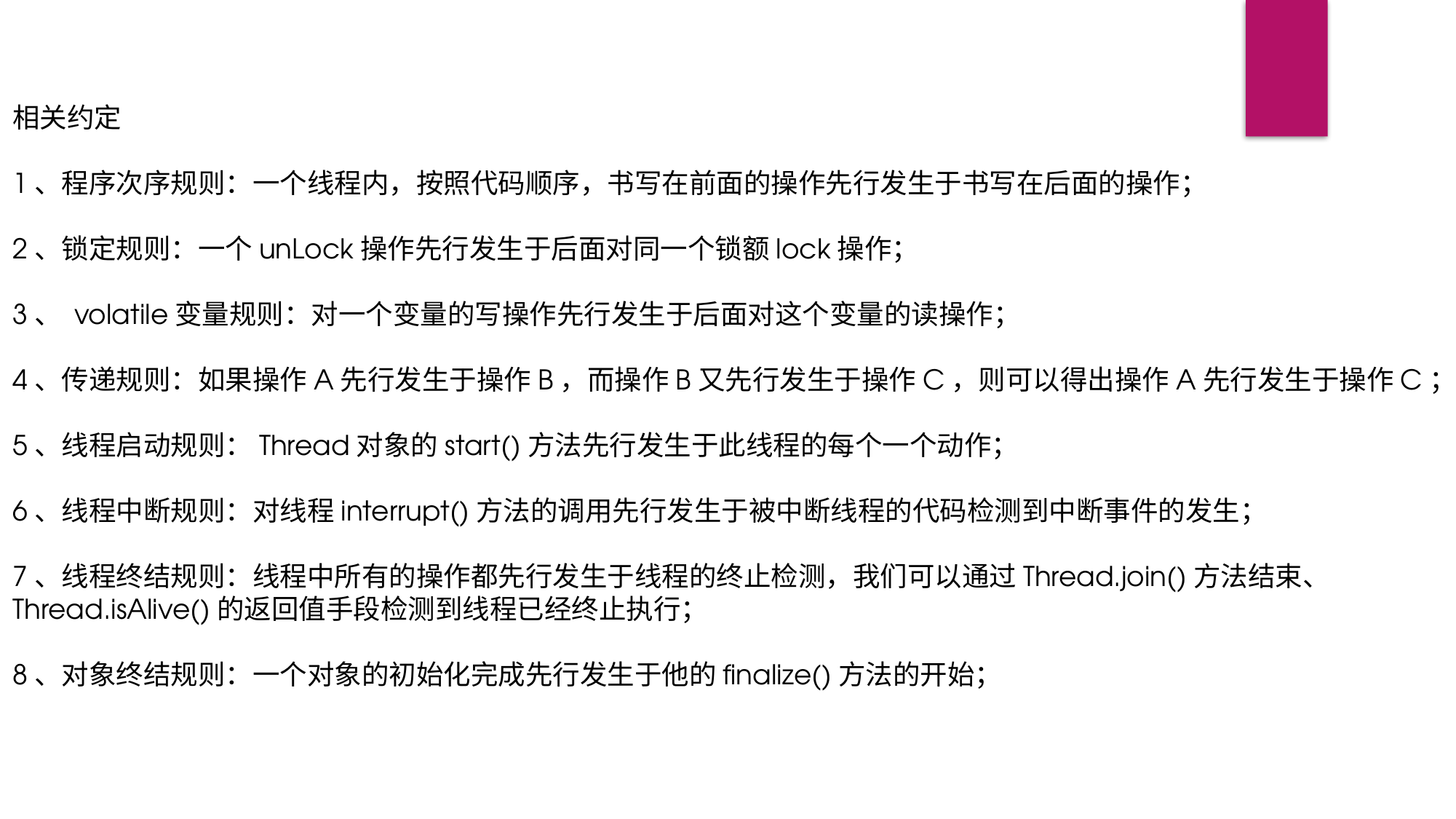

相关约定

1、程序次序规则：一个线程内，按照代码顺序，书写在前面的操作先行发生于书写在后面的操作；

2、锁定规则：一个unLock操作先行发生于后面对同一个锁额lock操作；

3、 volatile变量规则：对一个变量的写操作先行发生于后面对这个变量的读操作；

4、传递规则：如果操作A先行发生于操作B，而操作B又先行发生于操作C，则可以得出操作A先行发生于操作C；

5、线程启动规则：Thread对象的start()方法先行发生于此线程的每个一个动作；

6、线程中断规则：对线程interrupt()方法的调用先行发生于被中断线程的代码检测到中断事件的发生；

7、线程终结规则：线程中所有的操作都先行发生于线程的终止检测，我们可以通过Thread.join()方法结束、
Thread.isAlive()的返回值手段检测到线程已经终止执行；

8、对象终结规则：一个对象的初始化完成先行发生于他的finalize()方法的开始；